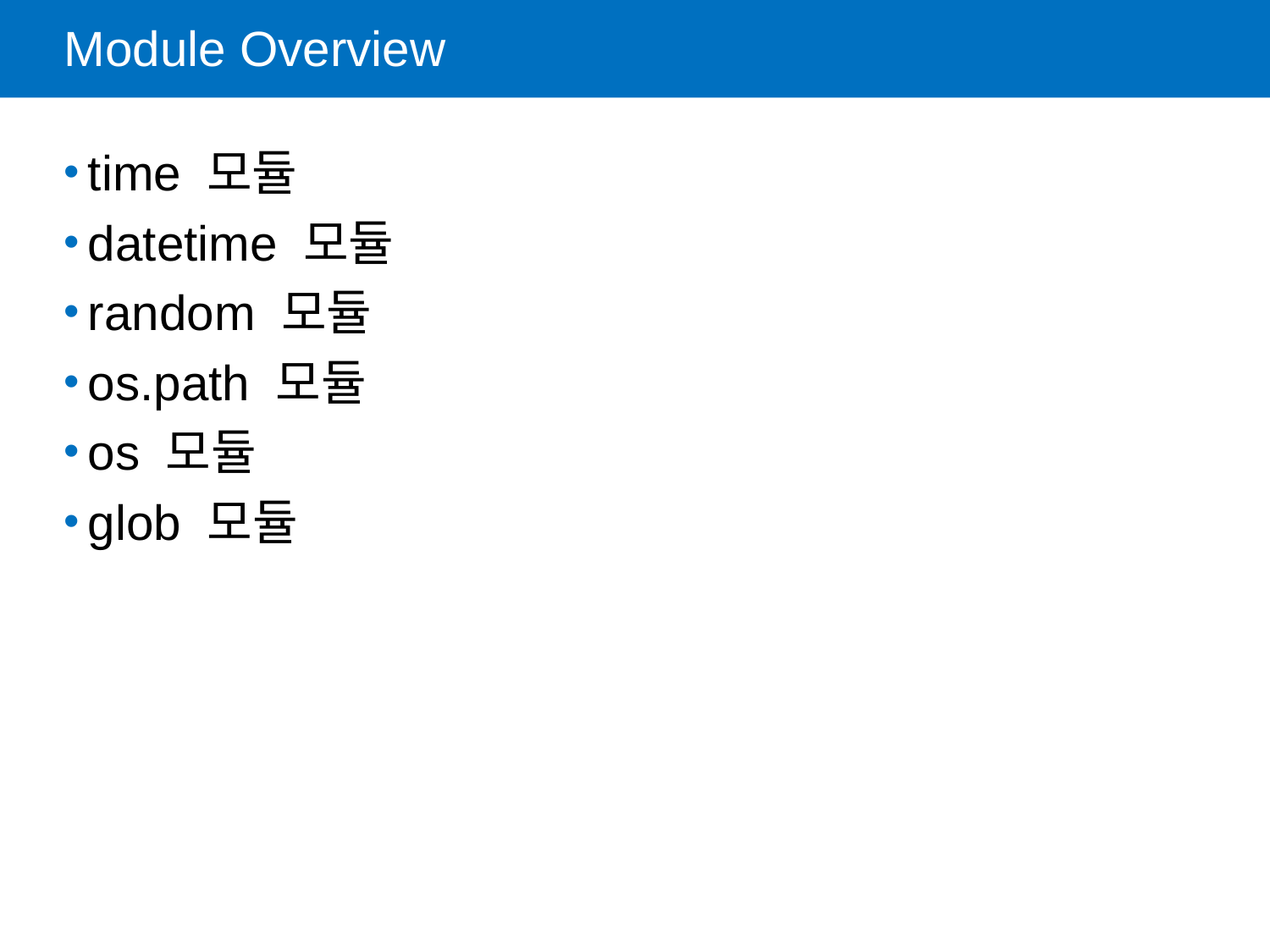

# Module Overview
time 모듈
datetime 모듈
random 모듈
os.path 모듈
os 모듈
glob 모듈